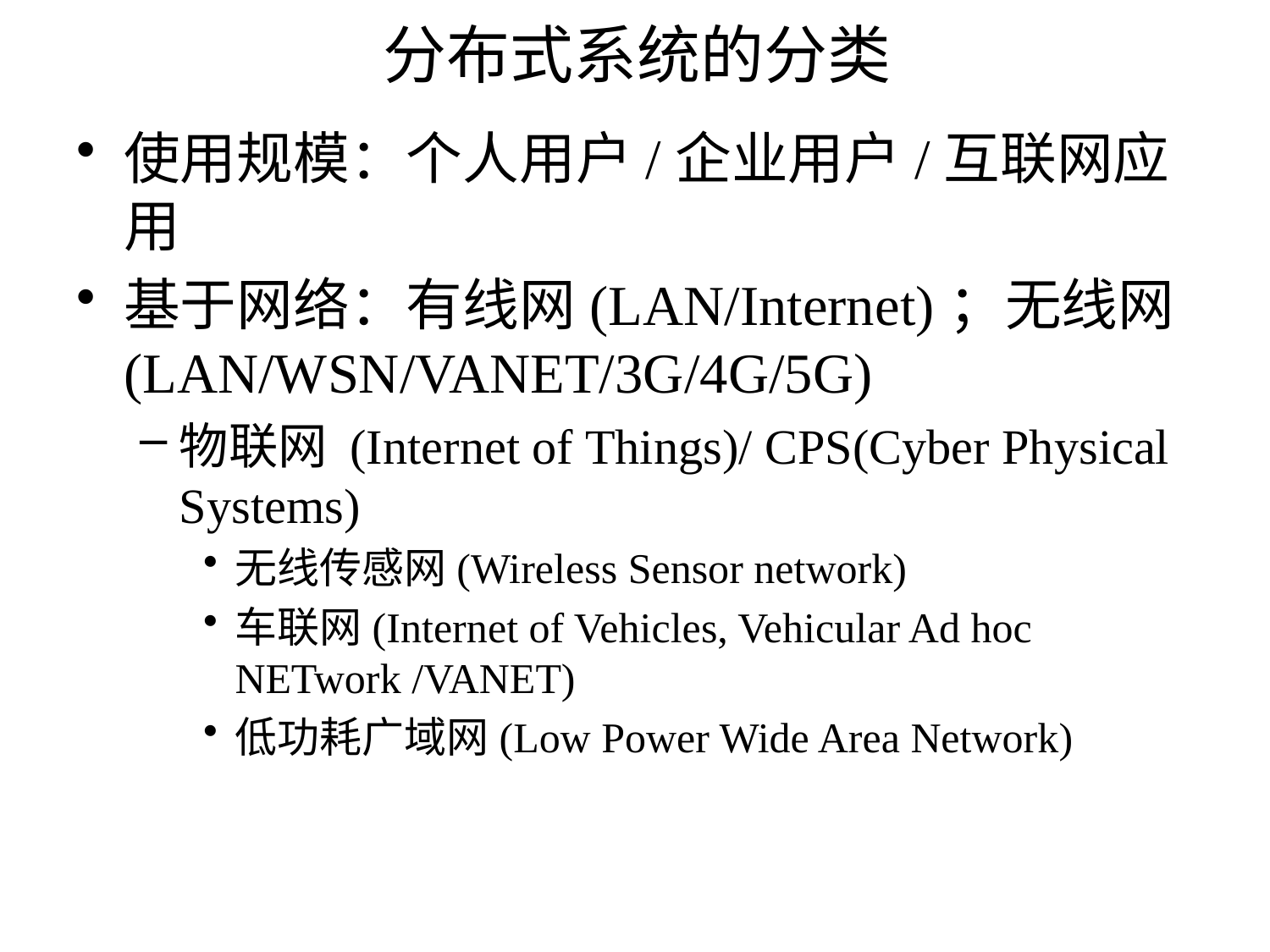

# 分布式系统的分类
使用规模：个人用户/企业用户/互联网应用
基于网络：有线网(LAN/Internet)；无线网(LAN/WSN/VANET/3G/4G/5G)
物联网 (Internet of Things)/ CPS(Cyber Physical Systems)
无线传感网(Wireless Sensor network)
车联网(Internet of Vehicles, Vehicular Ad hoc NETwork /VANET)
低功耗广域网(Low Power Wide Area Network)